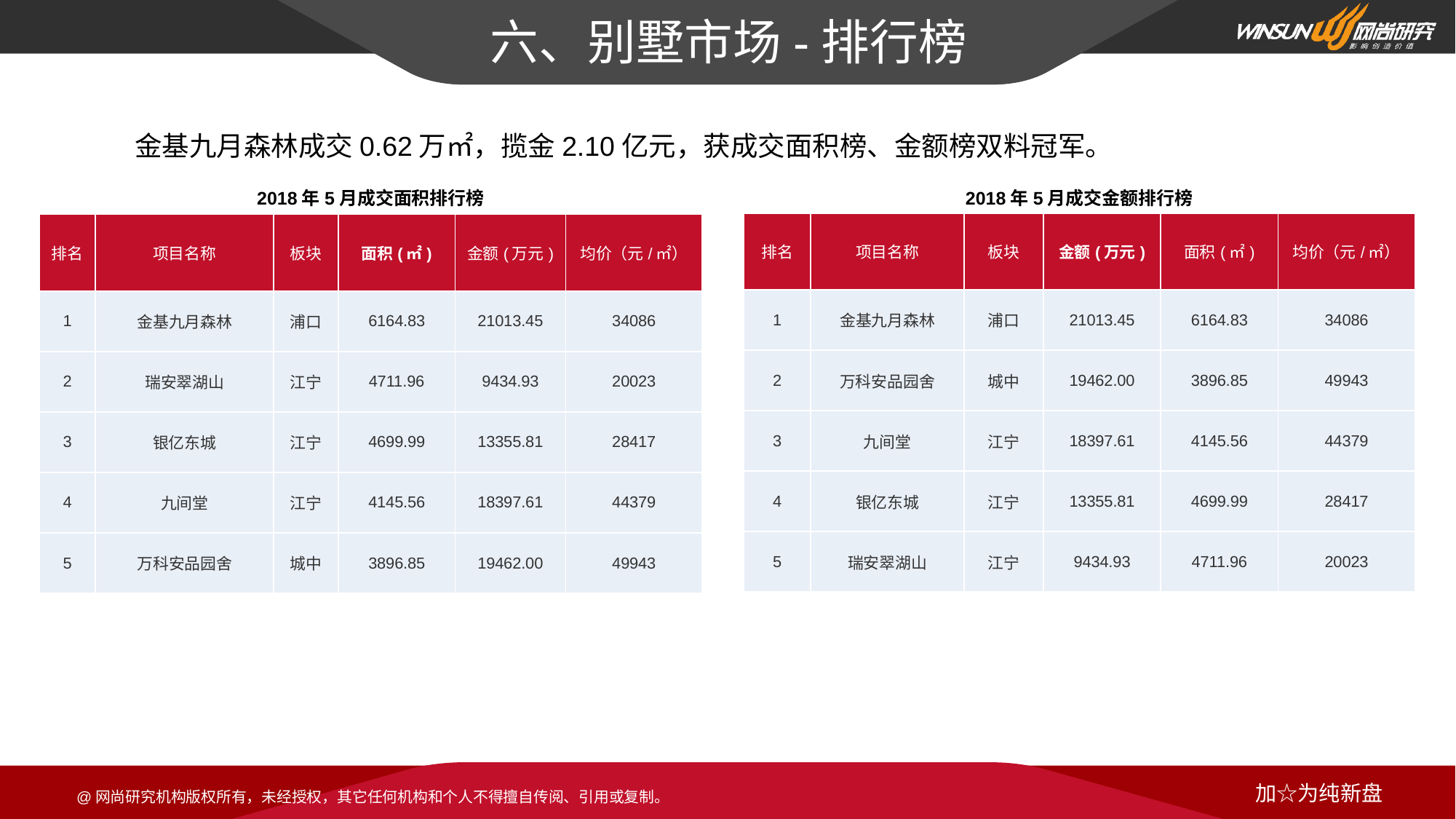

# 六、别墅市场-排行榜
金基九月森林成交0.62万㎡，揽金2.10亿元，获成交面积榜、金额榜双料冠军。
2018年5月成交面积排行榜
2018年5月成交金额排行榜
| 排名 | 项目名称 | 板块 | 金额(万元) | 面积(㎡) | 均价（元/㎡） |
| --- | --- | --- | --- | --- | --- |
| 1 | 金基九月森林 | 浦口 | 21013.45 | 6164.83 | 34086 |
| 2 | 万科安品园舍 | 城中 | 19462.00 | 3896.85 | 49943 |
| 3 | 九间堂 | 江宁 | 18397.61 | 4145.56 | 44379 |
| 4 | 银亿东城 | 江宁 | 13355.81 | 4699.99 | 28417 |
| 5 | 瑞安翠湖山 | 江宁 | 9434.93 | 4711.96 | 20023 |
| 排名 | 项目名称 | 板块 | 面积(㎡) | 金额(万元) | 均价（元/㎡） |
| --- | --- | --- | --- | --- | --- |
| 1 | 金基九月森林 | 浦口 | 6164.83 | 21013.45 | 34086 |
| 2 | 瑞安翠湖山 | 江宁 | 4711.96 | 9434.93 | 20023 |
| 3 | 银亿东城 | 江宁 | 4699.99 | 13355.81 | 28417 |
| 4 | 九间堂 | 江宁 | 4145.56 | 18397.61 | 44379 |
| 5 | 万科安品园舍 | 城中 | 3896.85 | 19462.00 | 49943 |

加☆为纯新盘